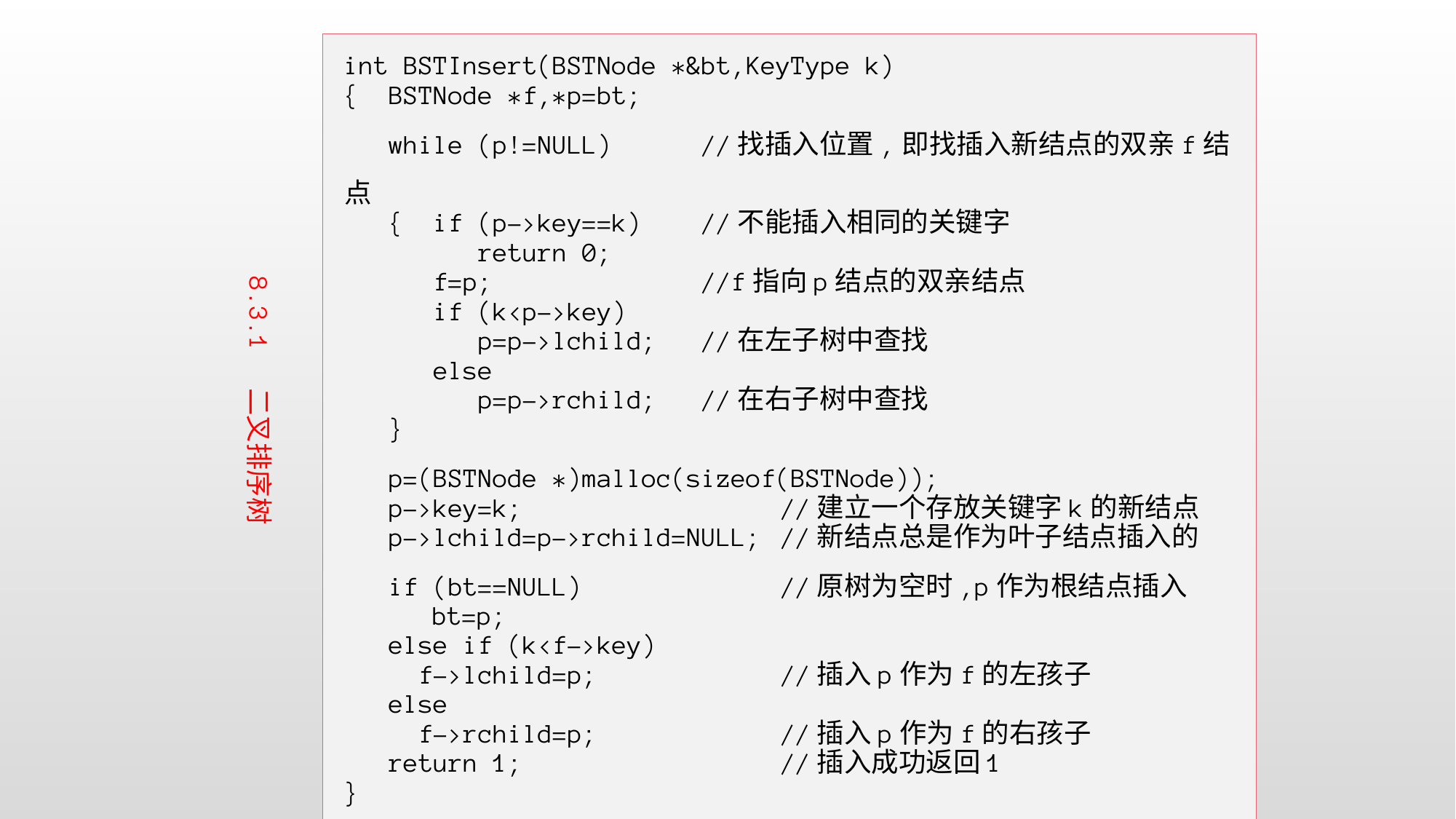

int BSTInsert(BSTNode *&bt,KeyType k)
{  BSTNode *f,*p=bt;
   while (p!=NULL)	  //找插入位置,即找插入新结点的双亲f结点
   {  if (p->key==k)	  //不能插入相同的关键字
         return 0;
      f=p;		  //f指向p结点的双亲结点
      if (k<p->key)
         p=p->lchild;	  //在左子树中查找
      else
         p=p->rchild;	  //在右子树中查找
   }
   p=(BSTNode *)malloc(sizeof(BSTNode));
   p->key=k;			//建立一个存放关键字k的新结点
   p->lchild=p->rchild=NULL;	//新结点总是作为叶子结点插入的
   if (bt==NULL)		//原树为空时,p作为根结点插入
　　　bt=p;
   else if (k<f->key)
     f->lchild=p;		//插入p作为f的左孩子
   else
     f->rchild=p;		//插入p作为f的右孩子
   return 1;			//插入成功返回1
}
8.3.1  二叉排序树